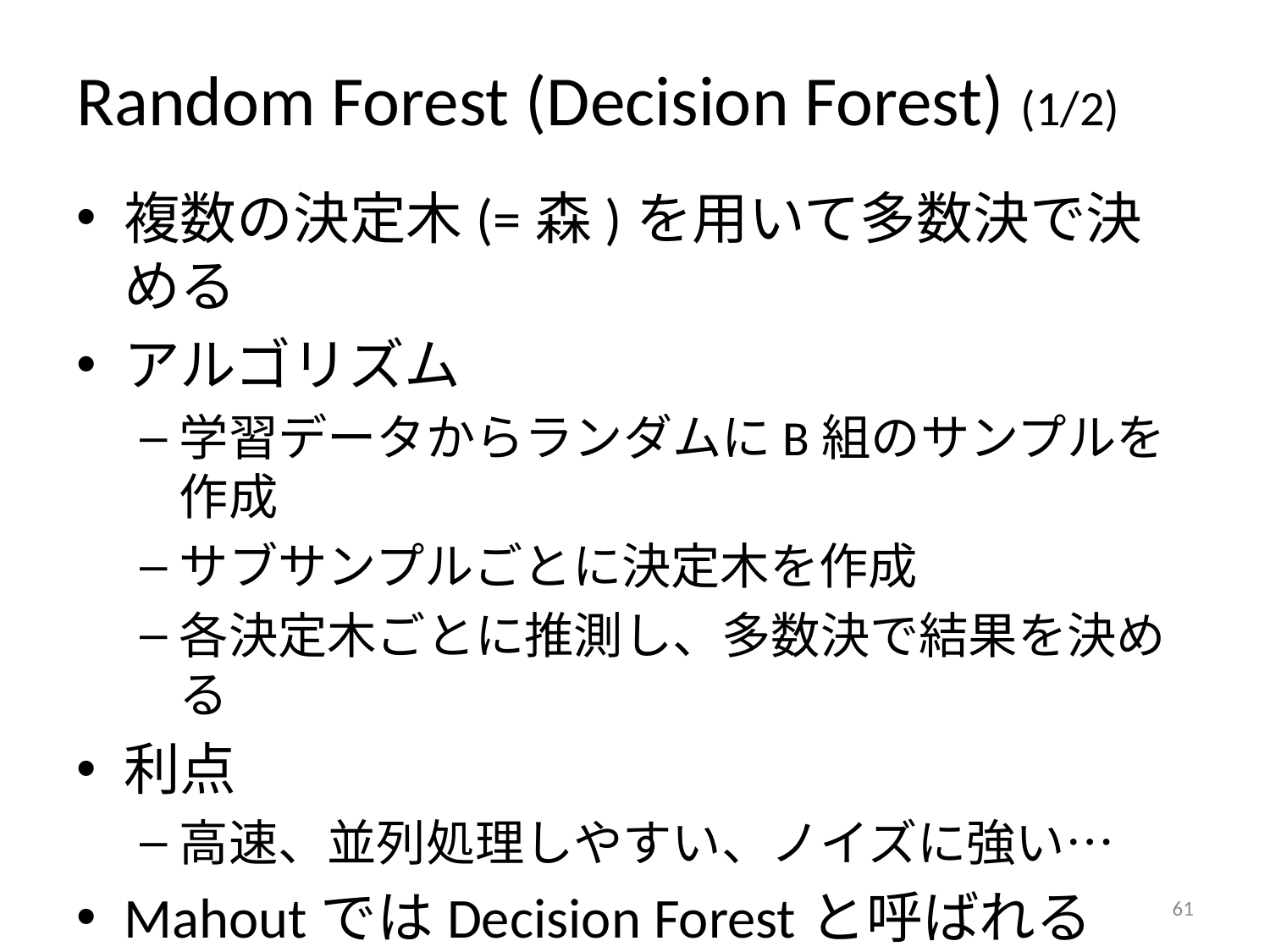

# Random Forest (Decision Forest) (1/2)
複数の決定木(=森)を用いて多数決で決める
アルゴリズム
学習データからランダムにB組のサンプルを作成
サブサンプルごとに決定木を作成
各決定木ごとに推測し、多数決で結果を決める
利点
高速、並列処理しやすい、ノイズに強い…
MahoutではDecision Forestと呼ばれる
61